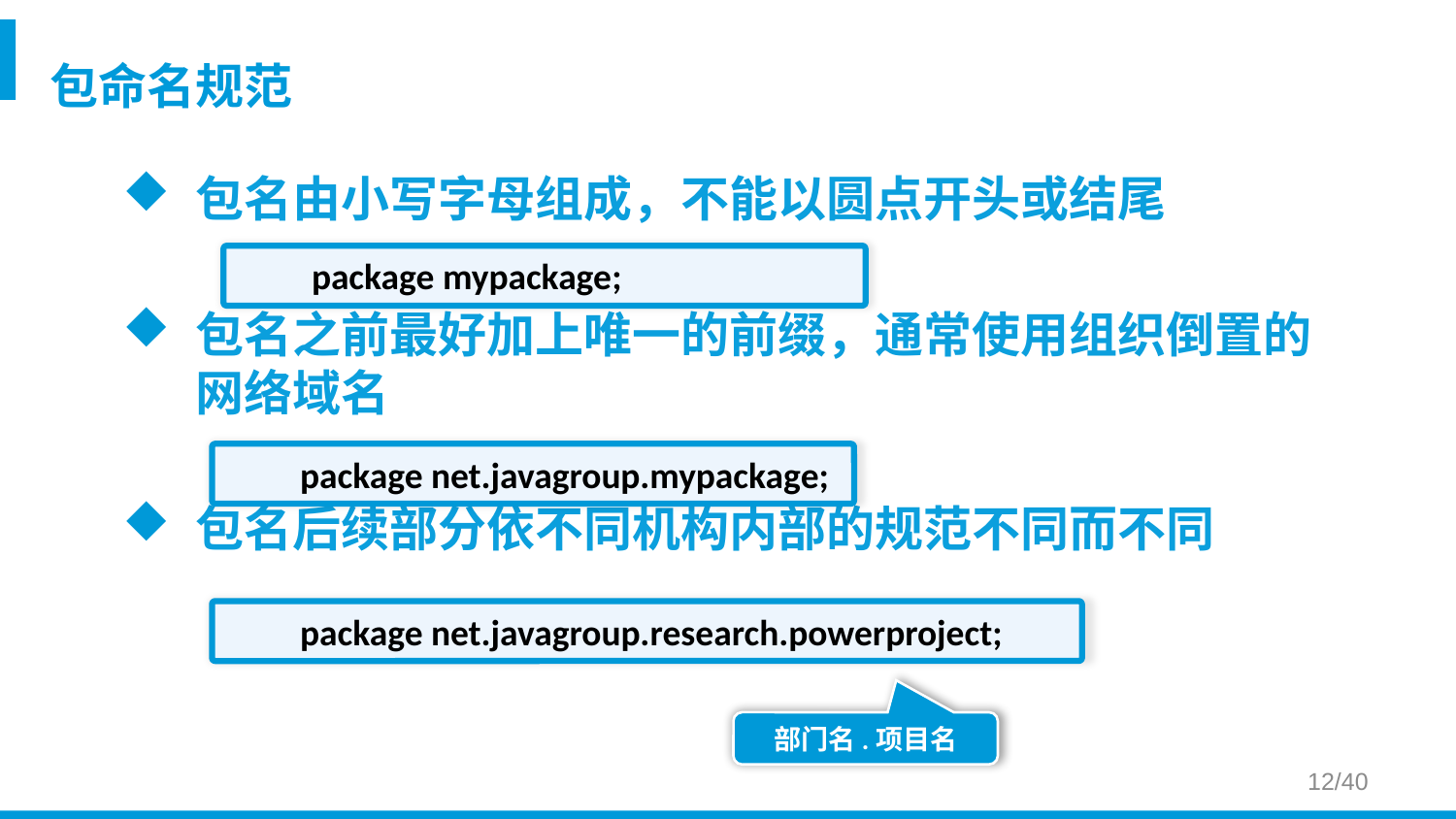

包命名规范
包名由小写字母组成，不能以圆点开头或结尾

包名之前最好加上唯一的前缀，通常使用组织倒置的网络域名

包名后续部分依不同机构内部的规范不同而不同

package mypackage;
package net.javagroup.mypackage;
package net.javagroup.research.powerproject;
部门名.项目名
12/40